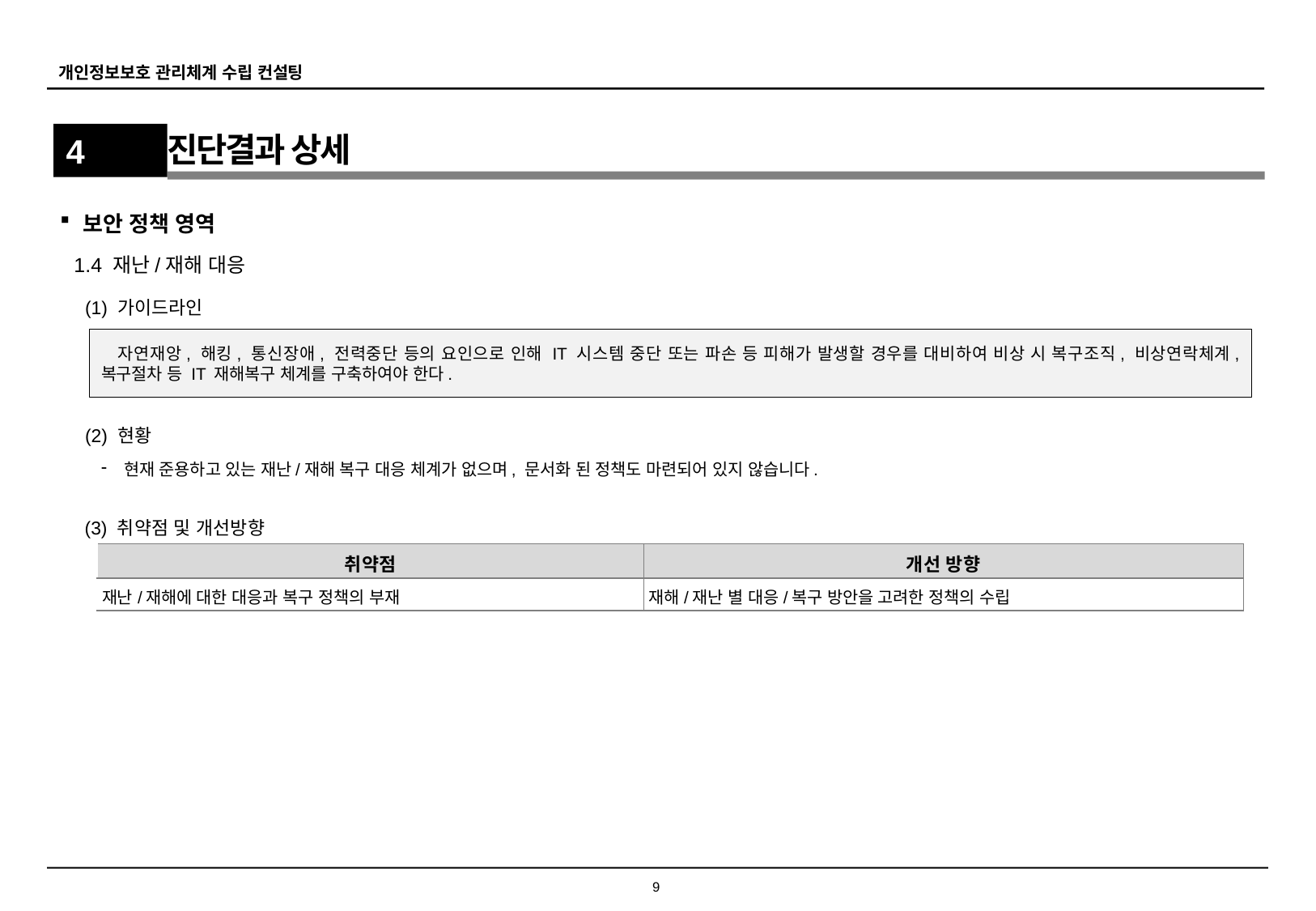

4
진단결과 상세

보안 정책 영역
1.4 재난/재해 대응
(1) 가이드라인
자연재앙, 해킹, 통신장애, 전력중단 등의 요인으로 인해 IT 시스템 중단 또는 파손 등 피해가 발생할 경우를 대비하여 비상 시 복구조직, 비상연락체계, 복구절차 등 IT 재해복구 체계를 구축하여야 한다.
(2) 현황
현재 준용하고 있는 재난/재해 복구 대응 체계가 없으며, 문서화 된 정책도 마련되어 있지 않습니다.
(3) 취약점 및 개선방향
| 취약점 | 개선 방향 |
| --- | --- |
| 재난/재해에 대한 대응과 복구 정책의 부재 | 재해/재난 별 대응/복구 방안을 고려한 정책의 수립 |